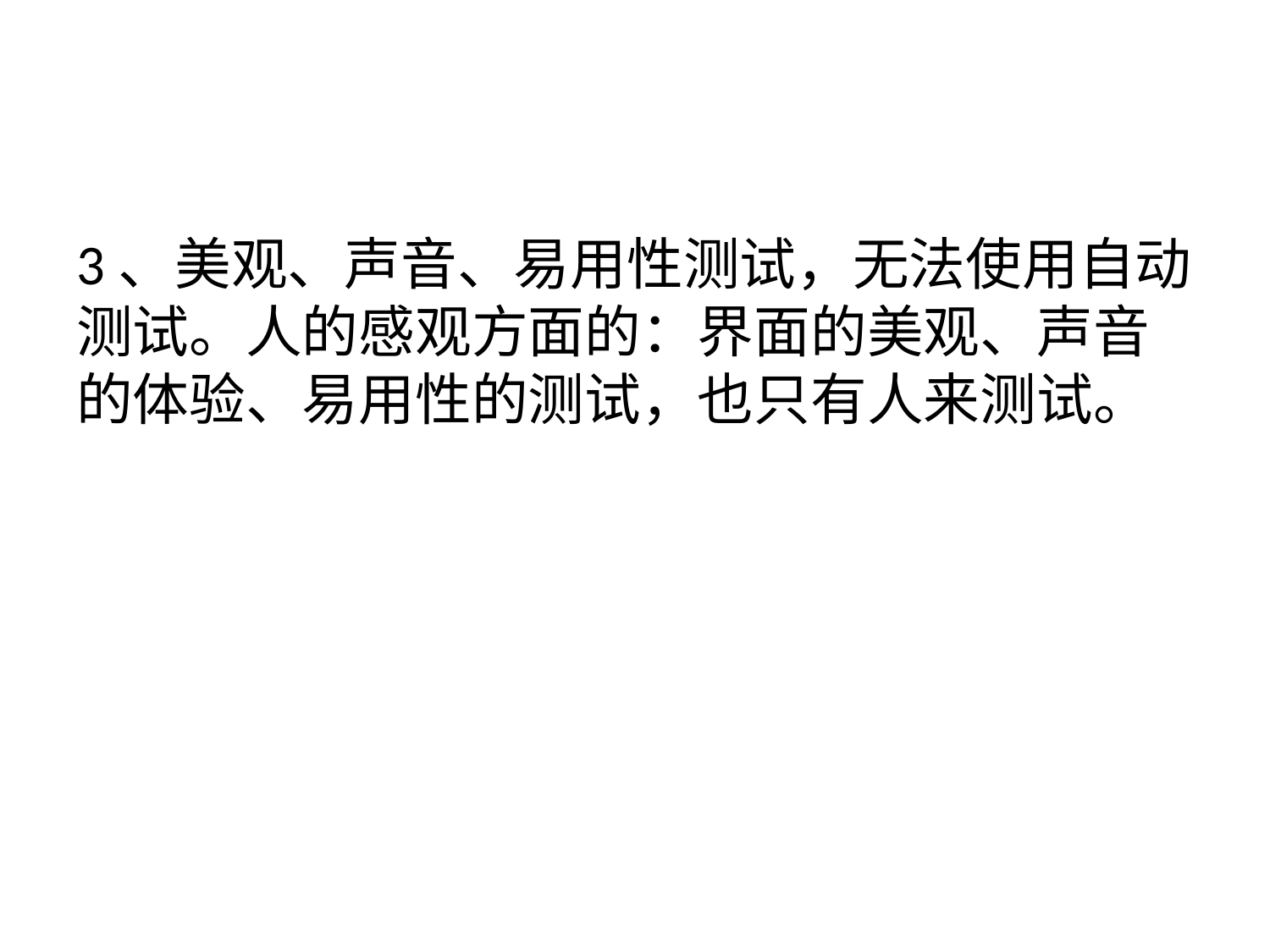

3、美观、声音、易用性测试，无法使用自动测试。人的感观方面的：界面的美观、声音的体验、易用性的测试，也只有人来测试。